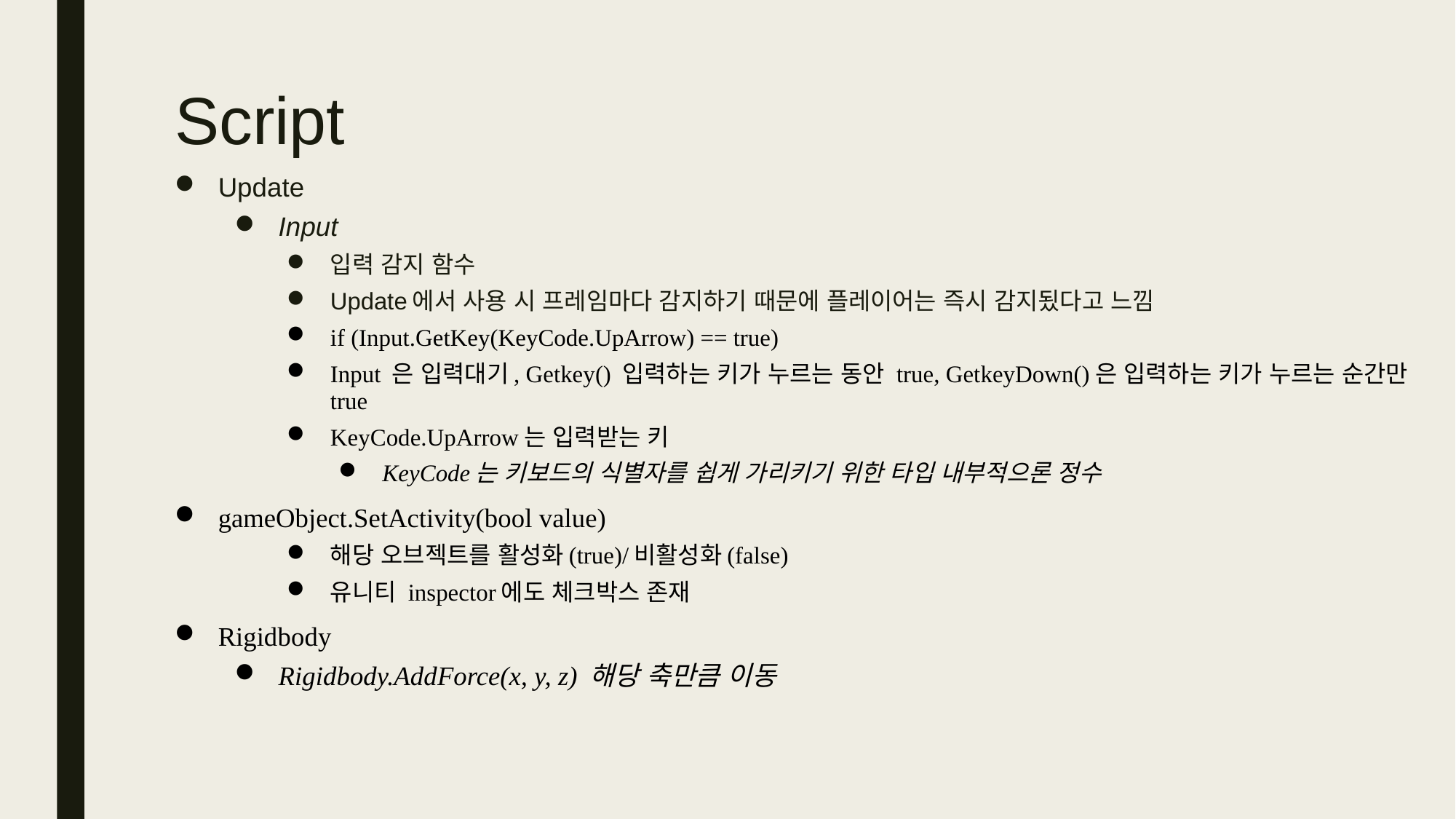

# Script
Update
Input
입력 감지 함수
Update에서 사용 시 프레임마다 감지하기 때문에 플레이어는 즉시 감지됬다고 느낌
if (Input.GetKey(KeyCode.UpArrow) == true)
Input 은 입력대기, Getkey() 입력하는 키가 누르는 동안 true, GetkeyDown()은 입력하는 키가 누르는 순간만 true
KeyCode.UpArrow는 입력받는 키
KeyCode는 키보드의 식별자를 쉽게 가리키기 위한 타입 내부적으론 정수
gameObject.SetActivity(bool value)
해당 오브젝트를 활성화(true)/비활성화(false)
유니티 inspector에도 체크박스 존재
Rigidbody
Rigidbody.AddForce(x, y, z) 해당 축만큼 이동